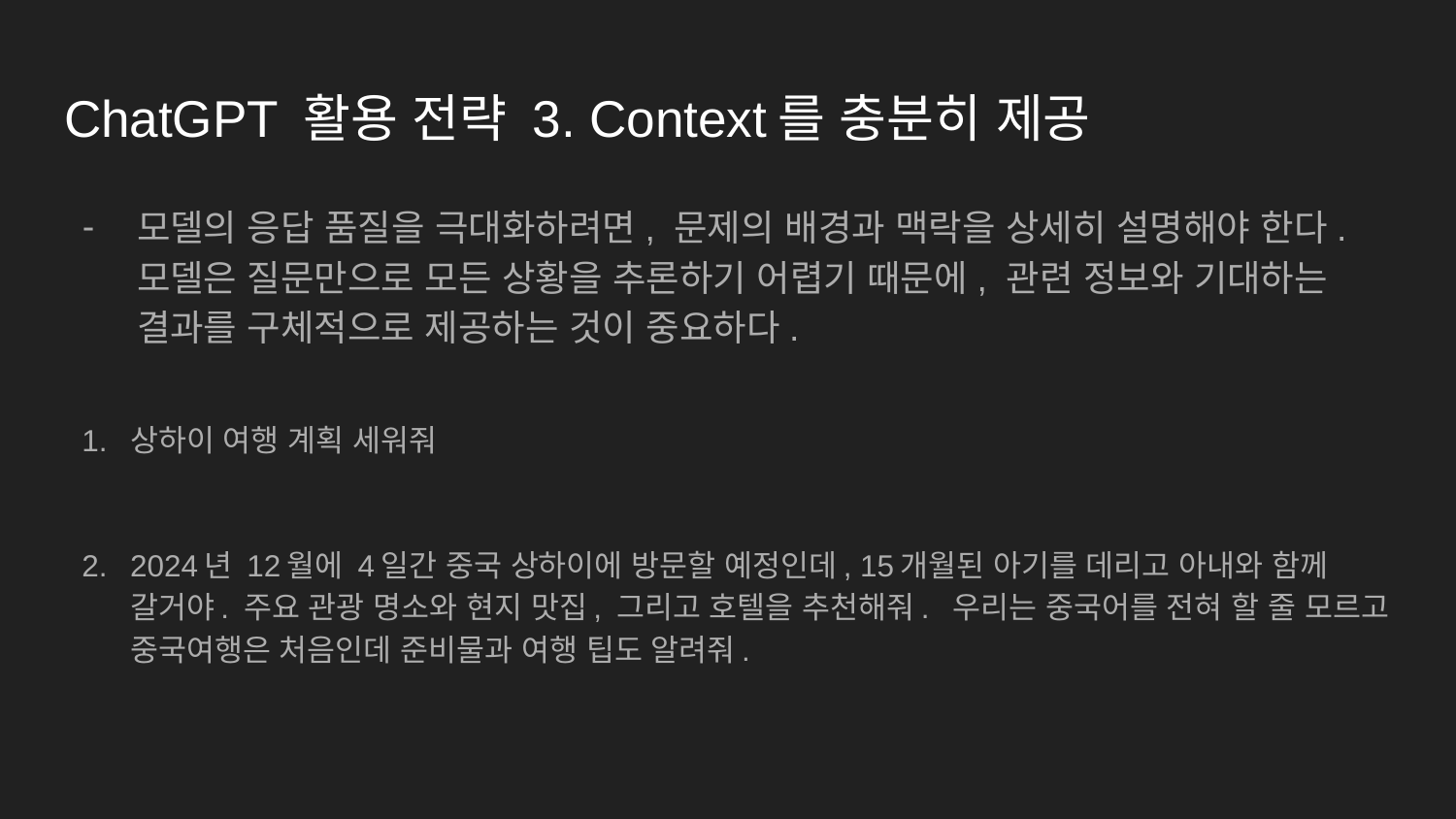

# ChatGPT 활용 전략 3. Context를 충분히 제공
모델의 응답 품질을 극대화하려면, 문제의 배경과 맥락을 상세히 설명해야 한다. 모델은 질문만으로 모든 상황을 추론하기 어렵기 때문에, 관련 정보와 기대하는 결과를 구체적으로 제공하는 것이 중요하다.
상하이 여행 계획 세워줘

2024년 12월에 4일간 중국 상하이에 방문할 예정인데, 15개월된 아기를 데리고 아내와 함께 갈거야. 주요 관광 명소와 현지 맛집, 그리고 호텔을 추천해줘.  우리는 중국어를 전혀 할 줄 모르고 중국여행은 처음인데 준비물과 여행 팁도 알려줘.